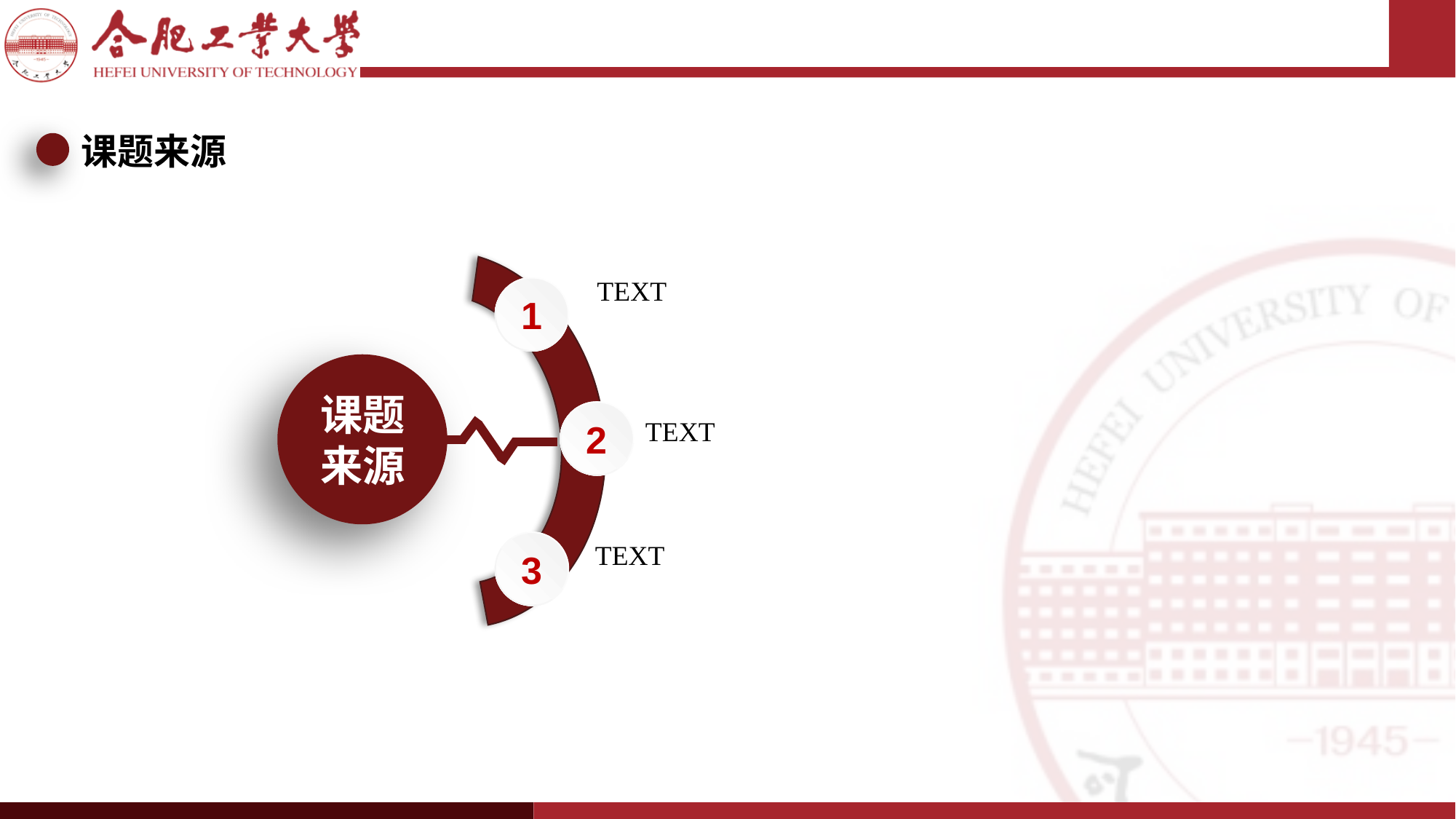

课题来源

TEXT

1

课题
来源

2
TEXT

3
TEXT